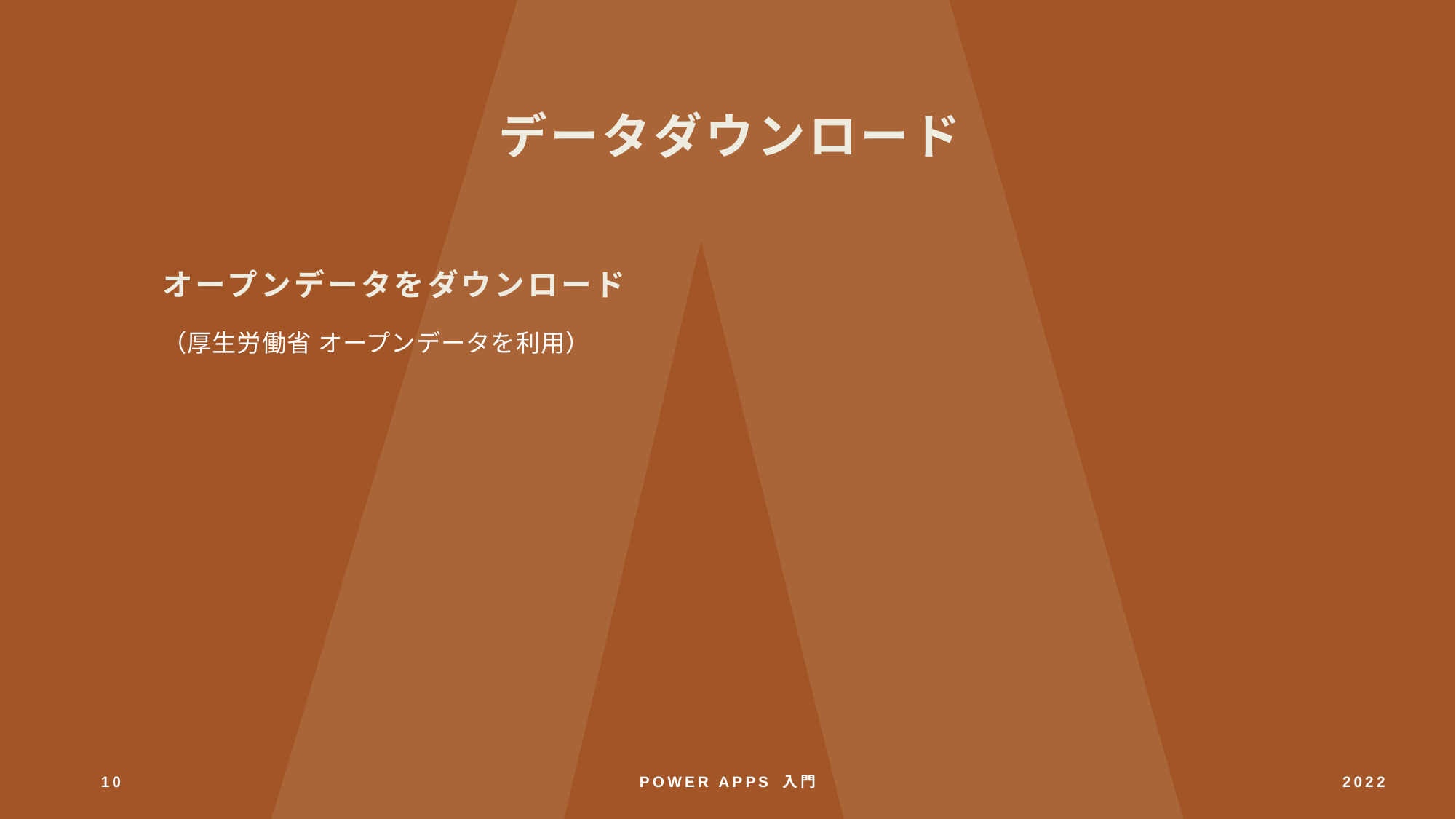

# データダウンロード

オープンデータをダウンロード

（厚生労働省 オープンデータを利用）

10
Power Apps 入門
2022